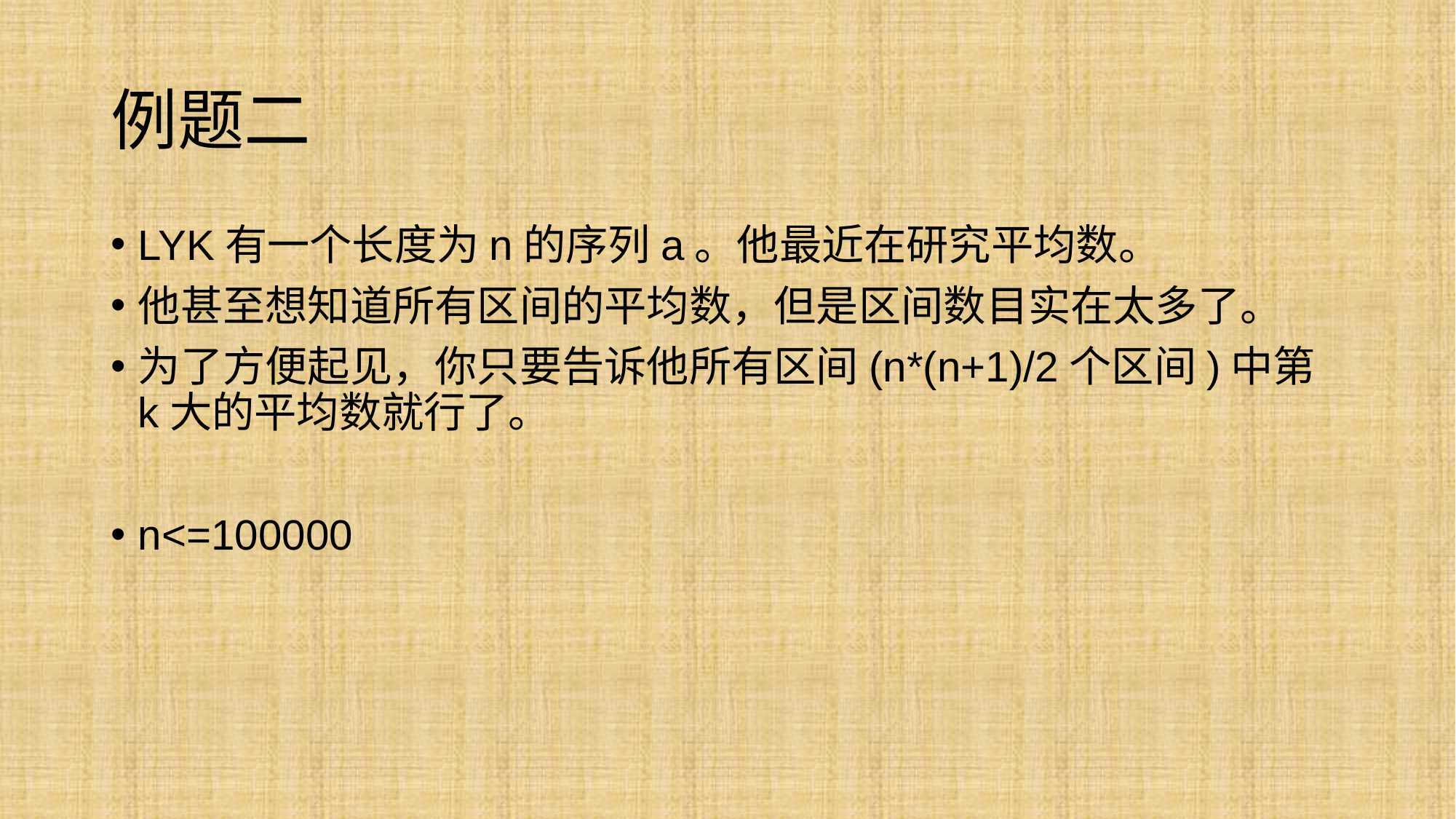

# 例题二
LYK有一个长度为n的序列a。他最近在研究平均数。
他甚至想知道所有区间的平均数，但是区间数目实在太多了。
为了方便起见，你只要告诉他所有区间(n*(n+1)/2个区间)中第k大的平均数就行了。

n<=100000